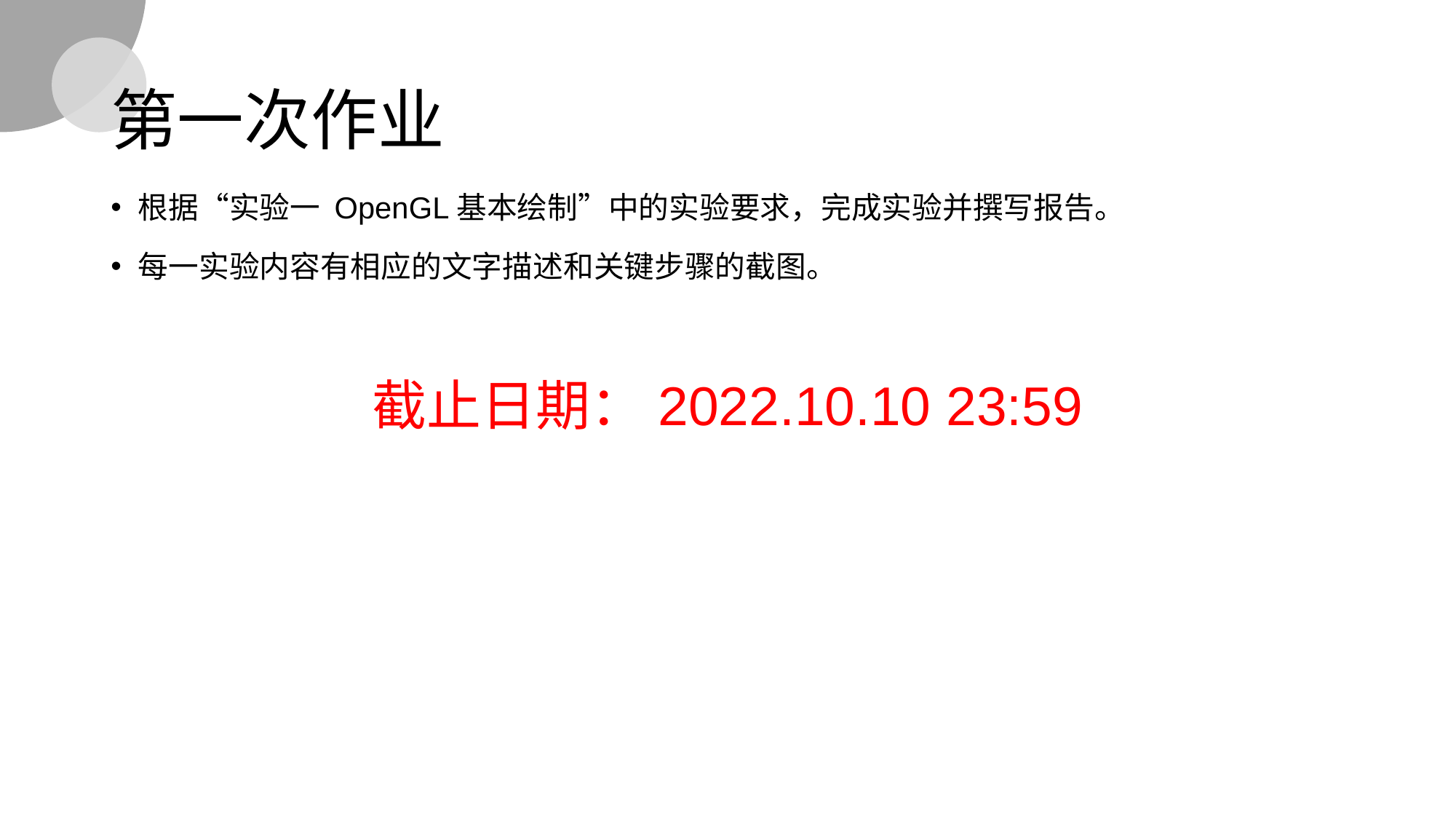

# 第一次作业
根据“实验一 OpenGL基本绘制”中的实验要求，完成实验并撰写报告。
每一实验内容有相应的文字描述和关键步骤的截图。

截止日期：2022.10.10 23:59